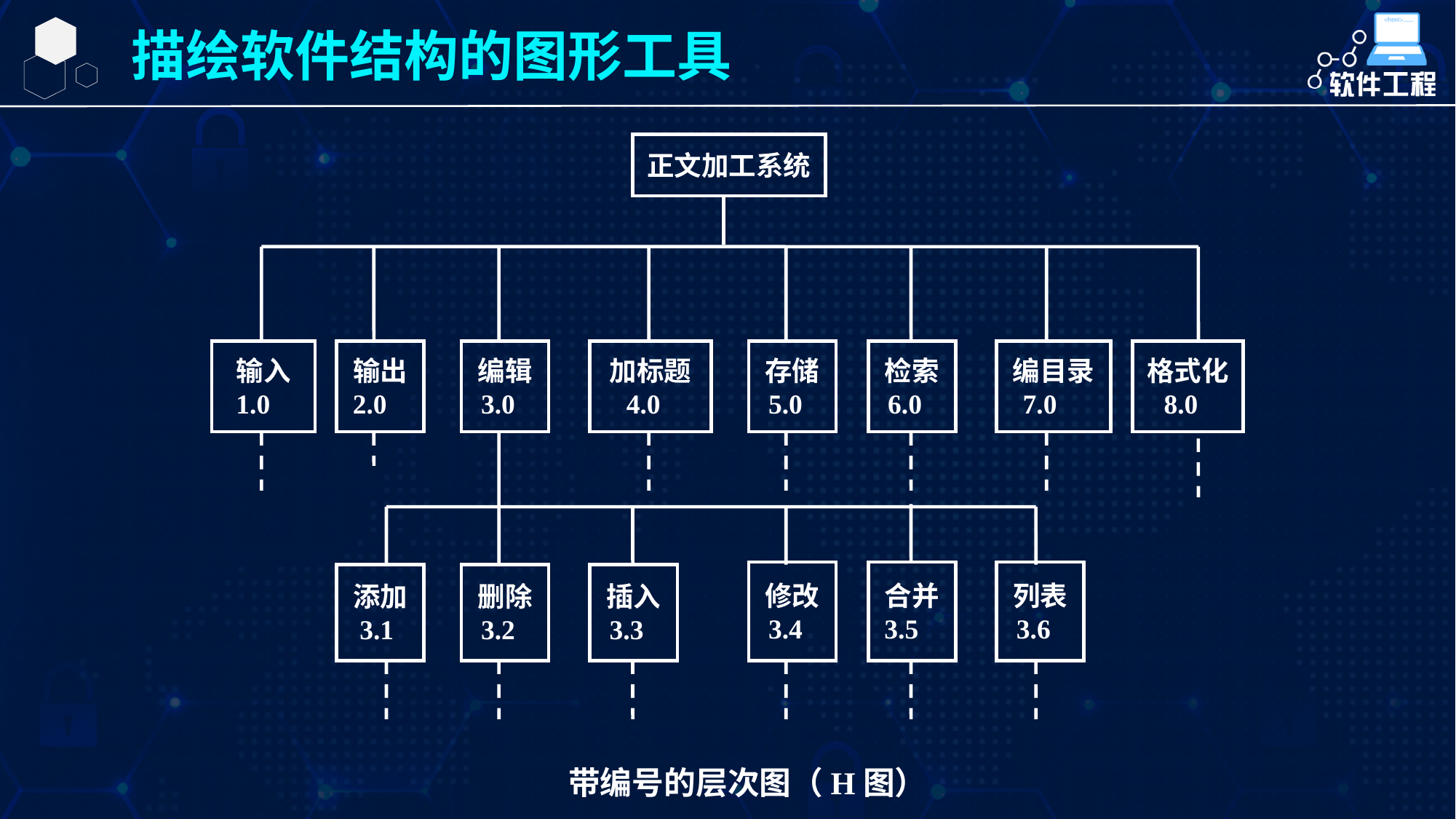

描绘软件结构的图形工具
正文加工系统

输入
1.0
输出
2.0
编辑
3.0
加标题
 4.0
存储
5.0
检索
6.0
编目录
7.0
格式化
 8.0

修改
3.4
合并
3.5
列表
3.6
添加
3.1
删除
3.2
插入
3.3

带编号的层次图（H图）